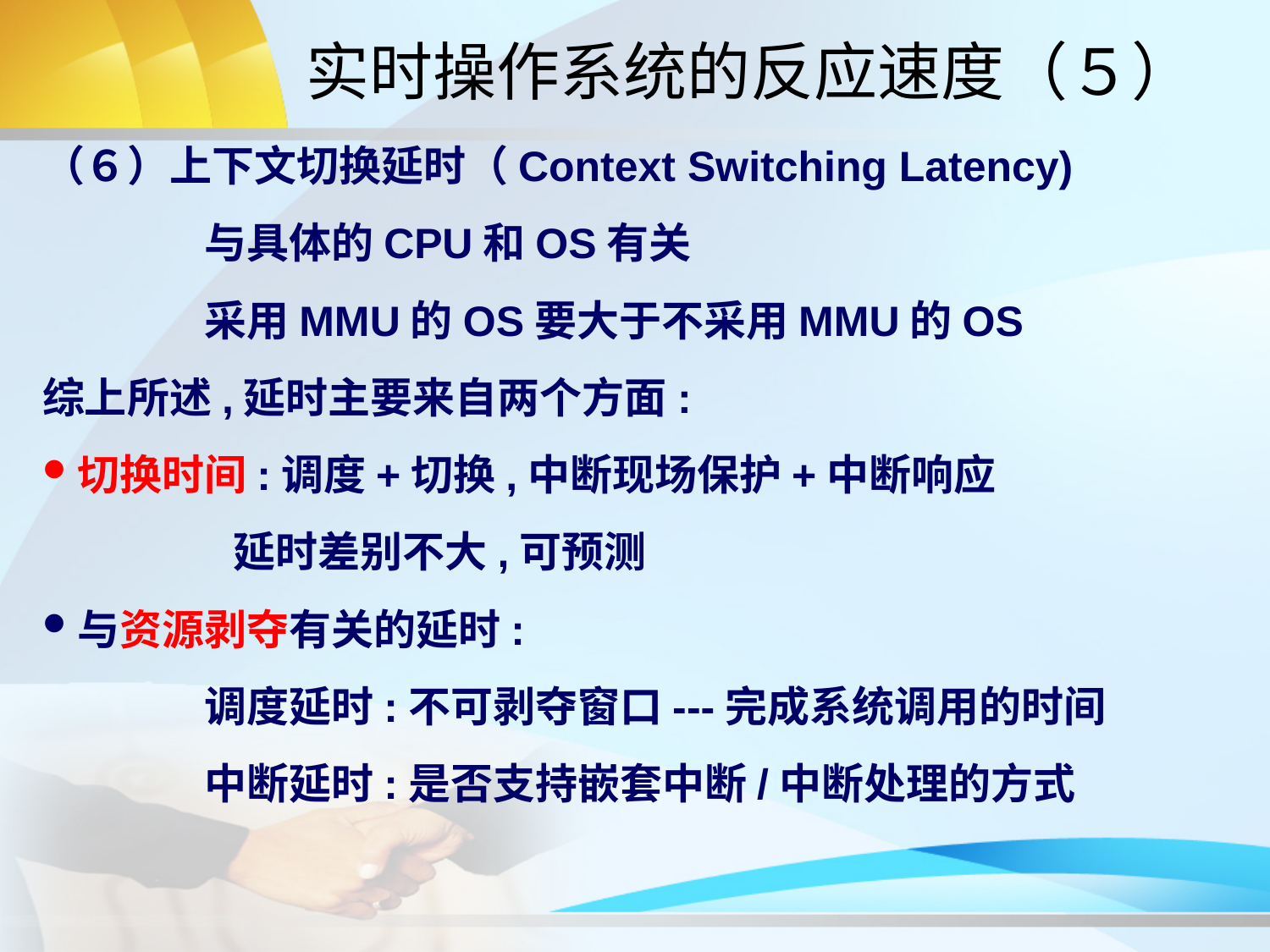

# 实时操作系统的反应速度（５）
（６）上下文切换延时（Context Switching Latency)
		与具体的CPU和OS有关
		采用MMU的OS要大于不采用MMU的OS
综上所述,延时主要来自两个方面:
切换时间:调度+切换,中断现场保护+中断响应
                   延时差别不大,可预测
与资源剥夺有关的延时:
		调度延时:不可剥夺窗口---完成系统调用的时间
		中断延时:是否支持嵌套中断/中断处理的方式